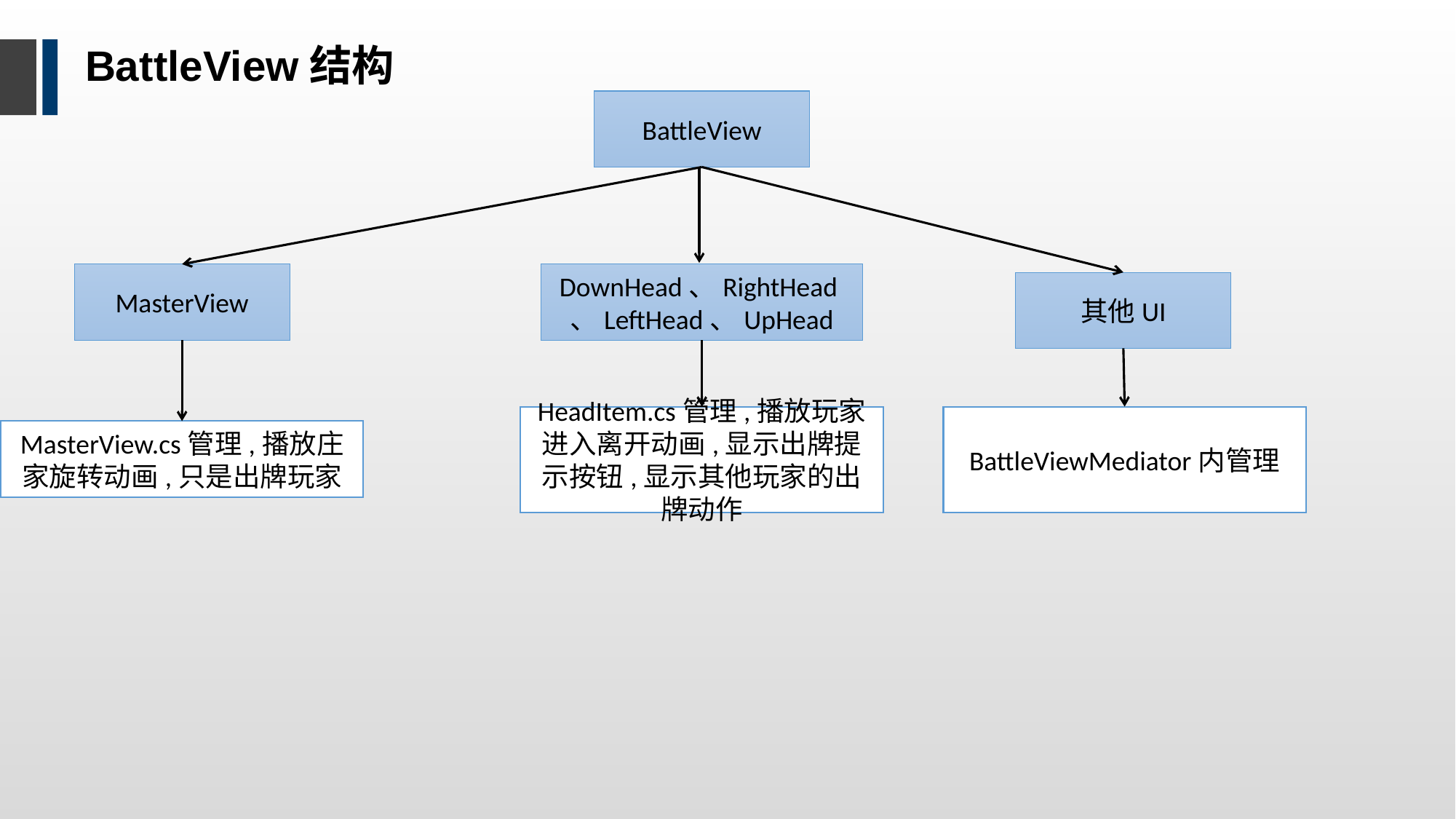

BattleView结构

BattleView
MasterView
DownHead、RightHead、LeftHead、UpHead
其他UI
HeadItem.cs管理,播放玩家进入离开动画,显示出牌提示按钮,显示其他玩家的出牌动作
BattleViewMediator内管理
MasterView.cs管理,播放庄家旋转动画,只是出牌玩家